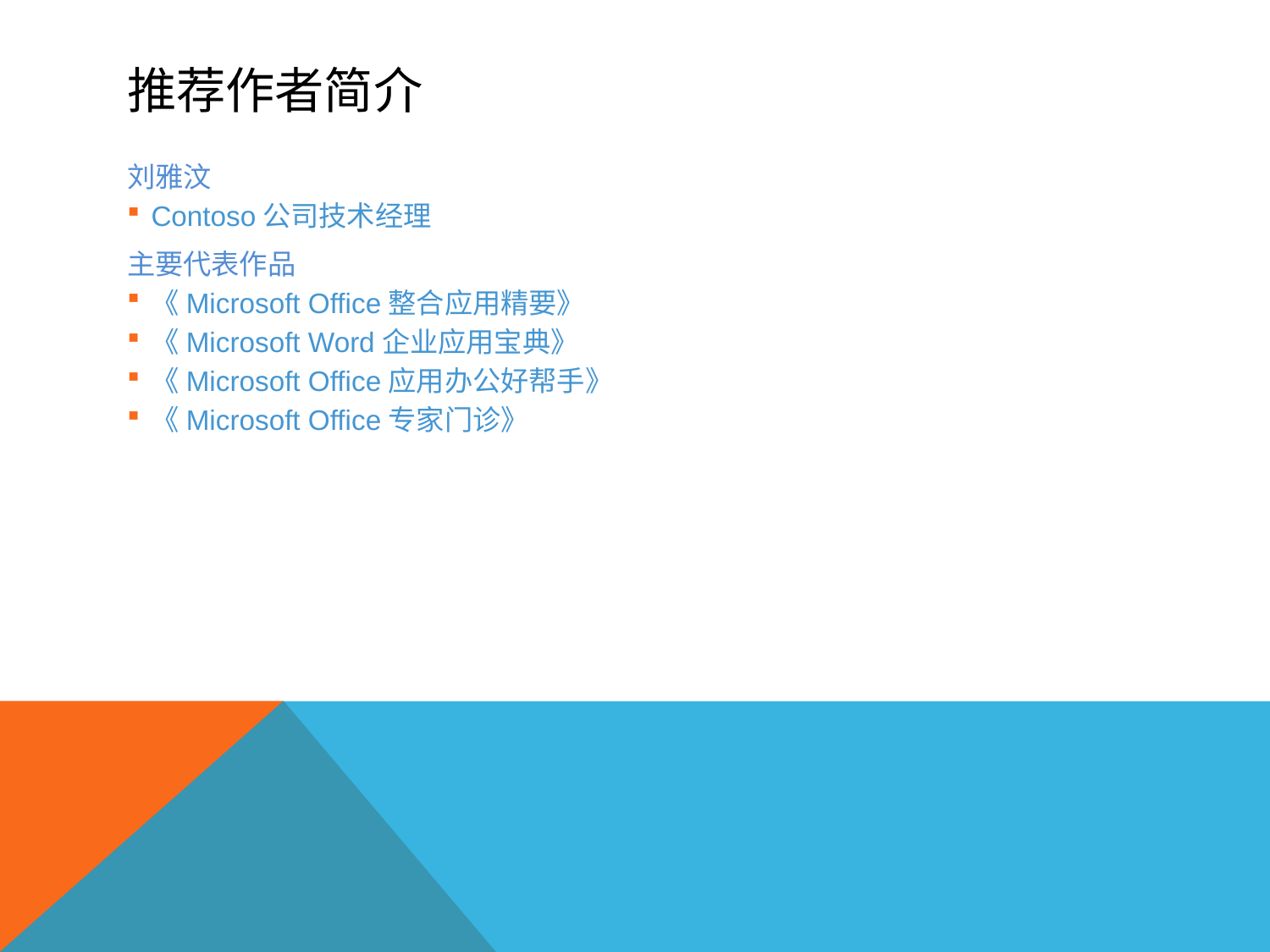

# 推荐作者简介
刘雅汶
Contoso公司技术经理
主要代表作品
《Microsoft Office整合应用精要》
《Microsoft Word企业应用宝典》
《Microsoft Office应用办公好帮手》
《Microsoft Office专家门诊》